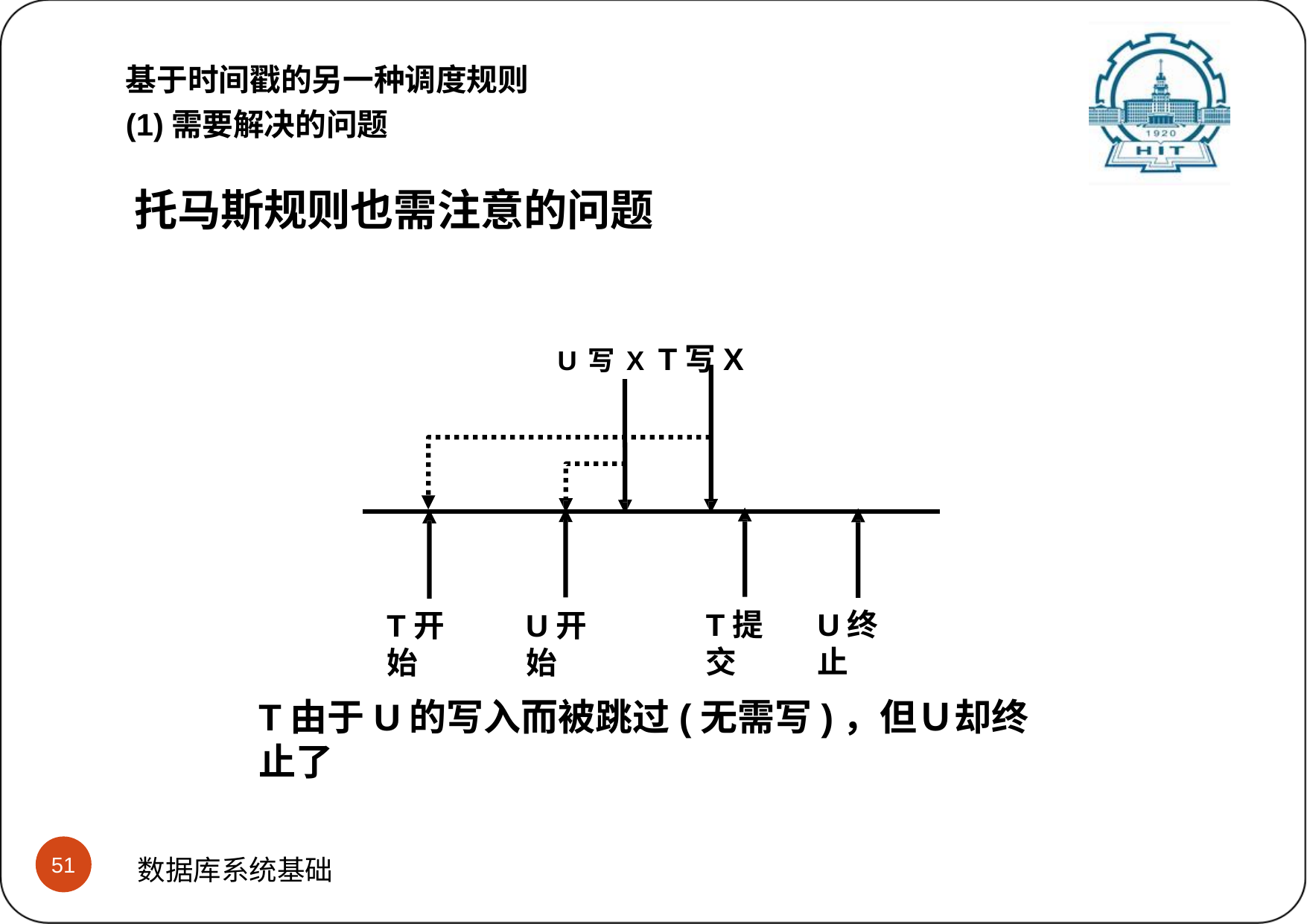

基于时间戳的另一种调度规则
(1)需要解决的问题
托马斯规则也需注意的问题

U写X	T写X

U终止
T提交
T开始
U开始
T由于U的写入而被跳过(无需写)，但Ｕ却终止了